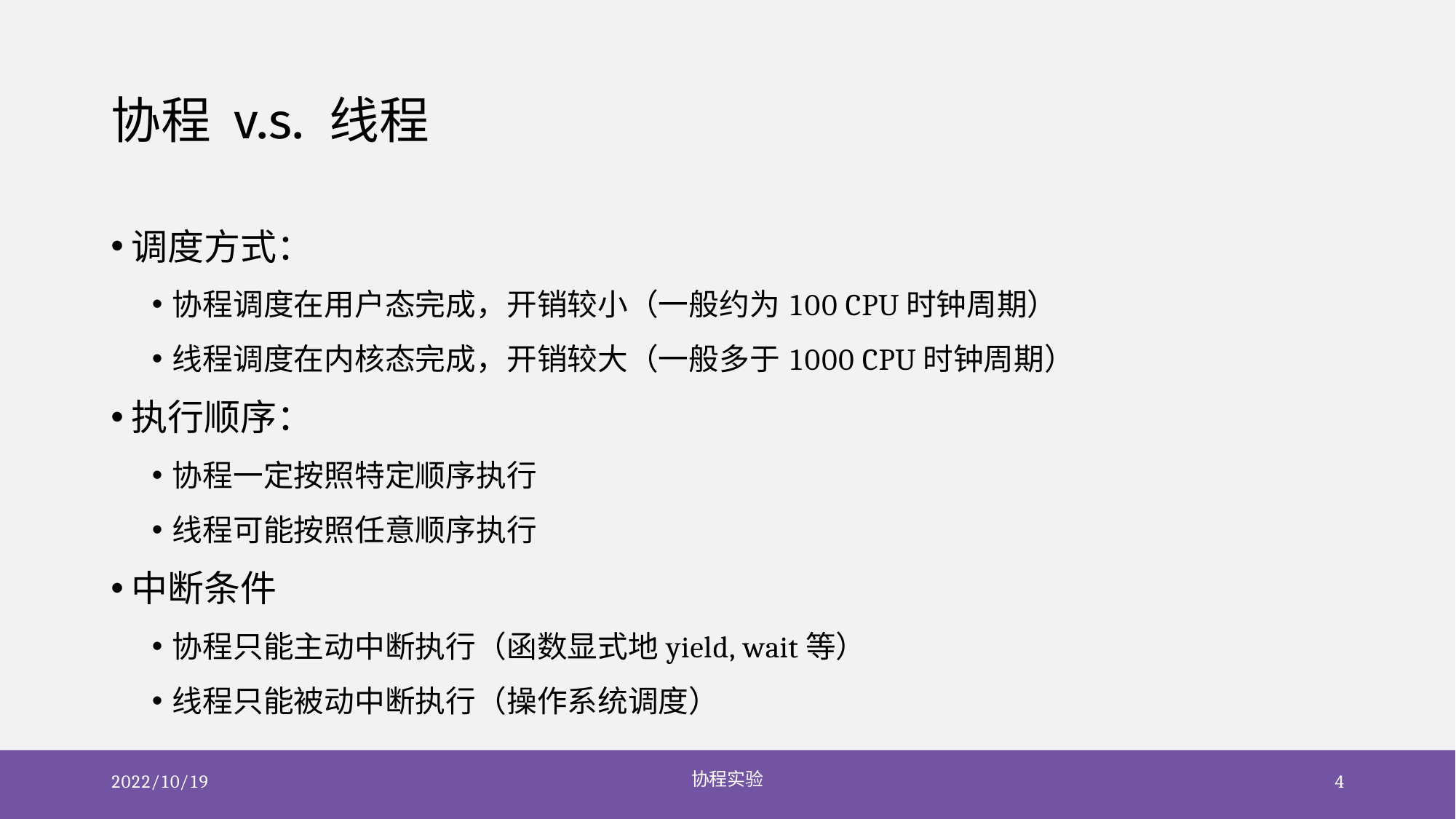

# 协程 v.s. 线程
调度方式：
协程调度在用户态完成，开销较小（一般约为100 CPU时钟周期）
线程调度在内核态完成，开销较大（一般多于1000 CPU时钟周期）
执行顺序：
协程一定按照特定顺序执行
线程可能按照任意顺序执行
中断条件
协程只能主动中断执行（函数显式地yield, wait等）
线程只能被动中断执行（操作系统调度）
2022/10/19
协程实验
4